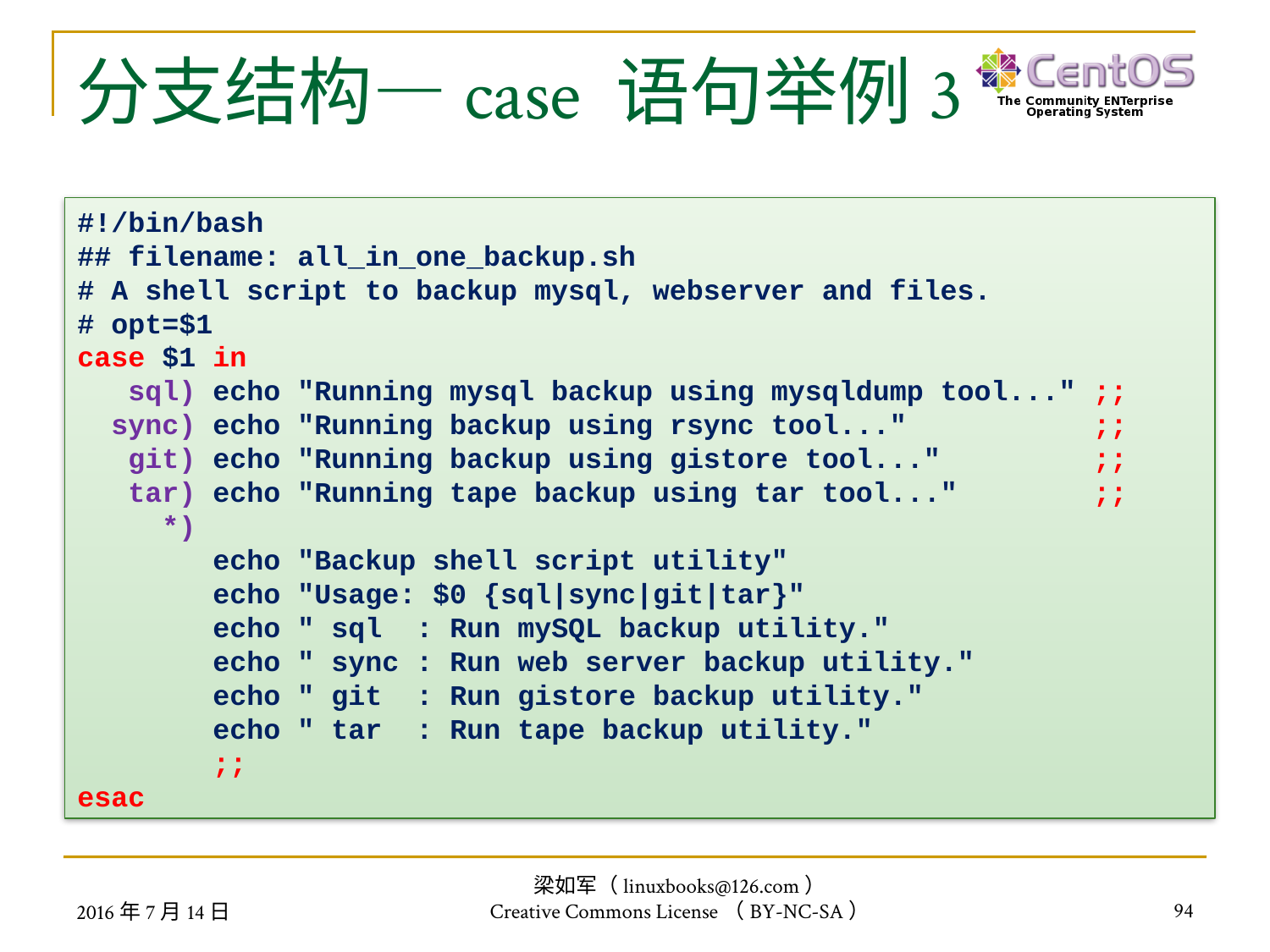

# 分支结构—case 语句举例3
#!/bin/bash
## filename: all_in_one_backup.sh
# A shell script to backup mysql, webserver and files.
# opt=$1
case $1 in
   sql) echo "Running mysql backup using mysqldump tool..." ;;
  sync) echo "Running backup using rsync tool..."           ;;
   git) echo "Running backup using gistore tool..."         ;;
   tar) echo "Running tape backup using tar tool..."        ;;
     *)
        echo "Backup shell script utility"
        echo "Usage: $0 {sql|sync|git|tar}"
        echo "	sql  : Run mySQL backup utility."
        echo "	sync : Run web server backup utility."
        echo "	git  : Run gistore backup utility."
        echo "	tar  : Run tape backup utility."
        ;;
esac
梁如军（linuxbooks@126.com）
Creative Commons License（BY-NC-SA）
2016年7月14日
94